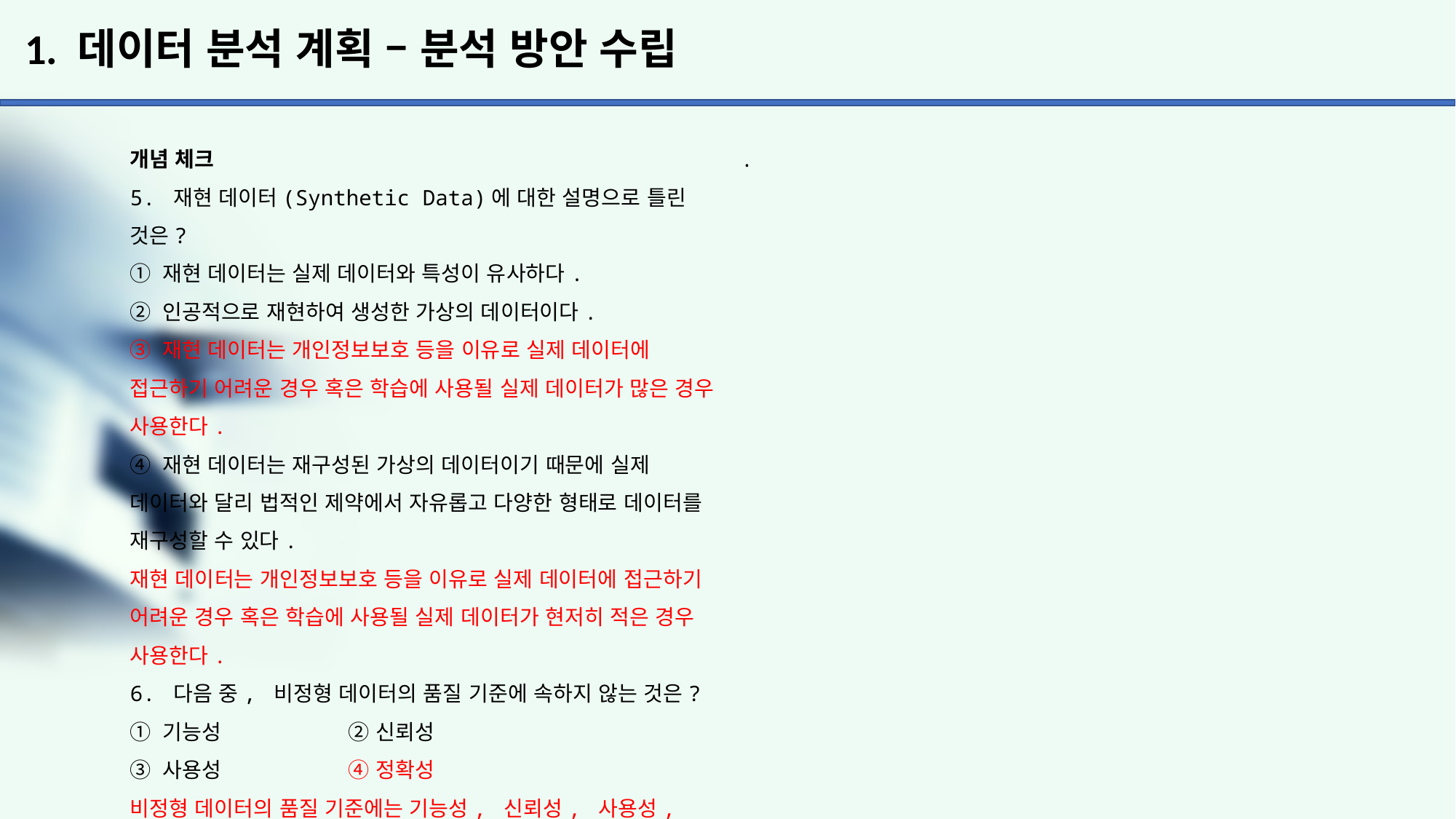

# 1. 데이터 분석 계획 – 분석 방안 수립
개념 체크
5. 재현 데이터(Synthetic Data)에 대한 설명으로 틀린 것은?
① 재현 데이터는 실제 데이터와 특성이 유사하다.
② 인공적으로 재현하여 생성한 가상의 데이터이다.
③ 재현 데이터는 개인정보보호 등을 이유로 실제 데이터에 접근하기 어려운 경우 혹은 학습에 사용될 실제 데이터가 많은 경우 사용한다.
④ 재현 데이터는 재구성된 가상의 데이터이기 때문에 실제 데이터와 달리 법적인 제약에서 자유롭고 다양한 형태로 데이터를 재구성할 수 있다.
재현 데이터는 개인정보보호 등을 이유로 실제 데이터에 접근하기 어려운 경우 혹은 학습에 사용될 실제 데이터가 현저히 적은 경우 사용한다.
6. 다음 중, 비정형 데이터의 품질 기준에 속하지 않는 것은?
① 기능성		② 신뢰성
③ 사용성		④ 정확성
비정형 데이터의 품질 기준에는 기능성, 신뢰성, 사용성, 효율성, 이식성이 있다.

.